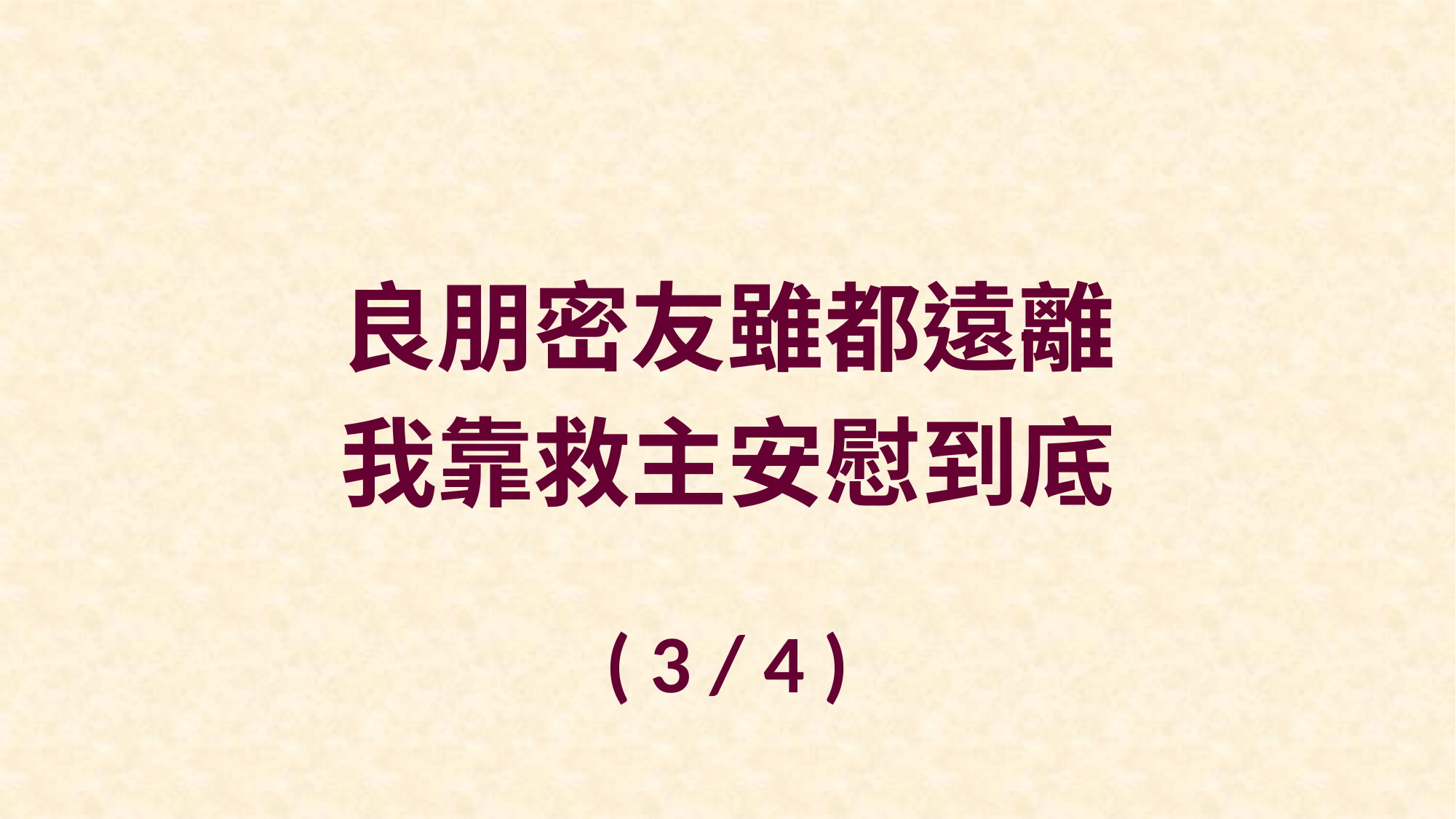

良朋密友雖都遠離
我靠救主安慰到底
( 3 / 4 )